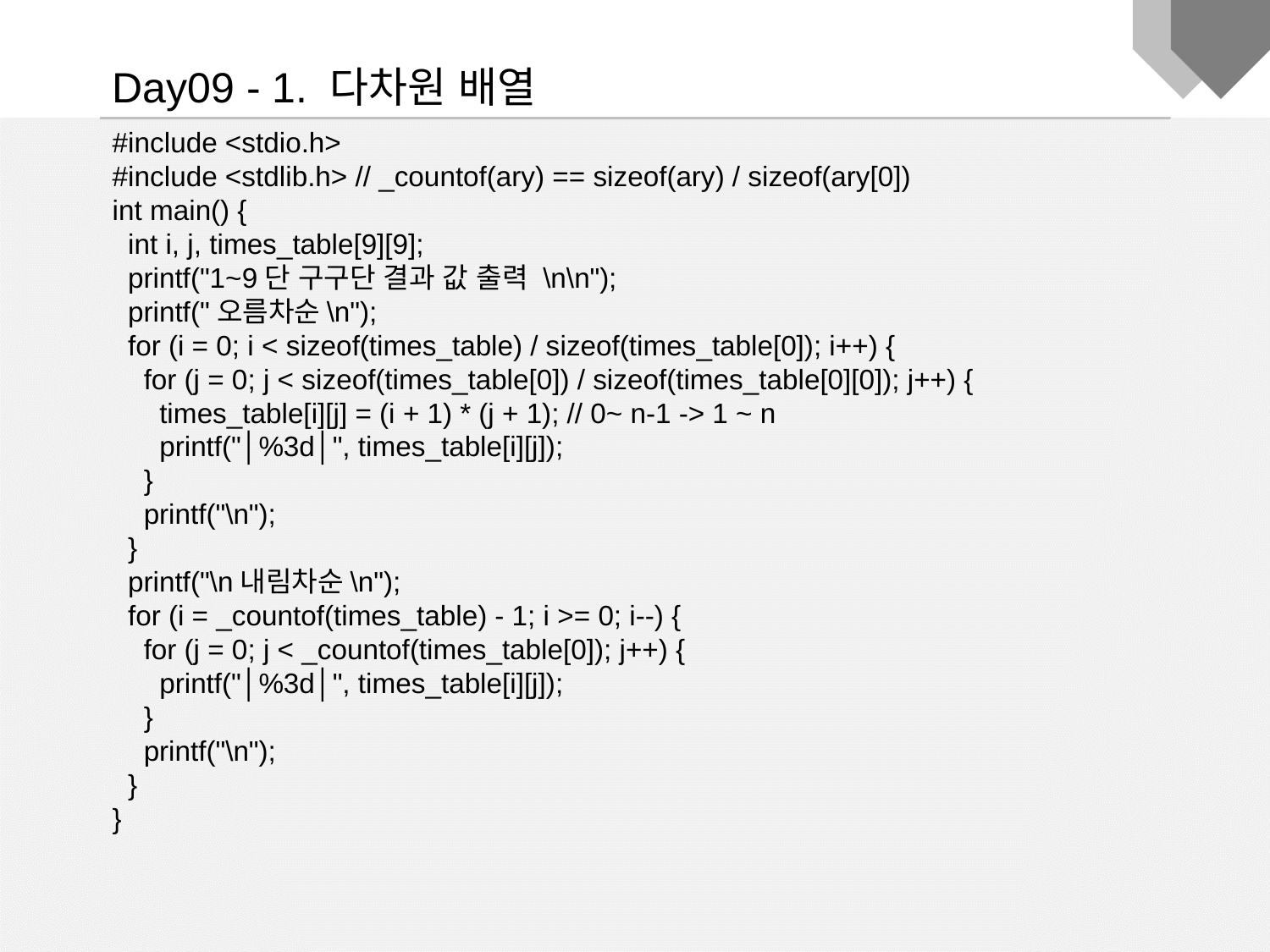

Day09 - 1. 다차원 배열
#include <stdio.h>
#include <stdlib.h> // _countof(ary) == sizeof(ary) / sizeof(ary[0])
int main() {
  int i, j, times_table[9][9];
  printf("1~9단 구구단 결과 값 출력 \n\n");
  printf("오름차순\n");
  for (i = 0; i < sizeof(times_table) / sizeof(times_table[0]); i++) {
    for (j = 0; j < sizeof(times_table[0]) / sizeof(times_table[0][0]); j++) {
      times_table[i][j] = (i + 1) * (j + 1); // 0~ n-1 -> 1 ~ n
      printf("│%3d│", times_table[i][j]);
    }
    printf("\n");
  }
  printf("\n내림차순\n");
  for (i = _countof(times_table) - 1; i >= 0; i--) {
    for (j = 0; j < _countof(times_table[0]); j++) {
      printf("│%3d│", times_table[i][j]);
    }
    printf("\n");
  }
}